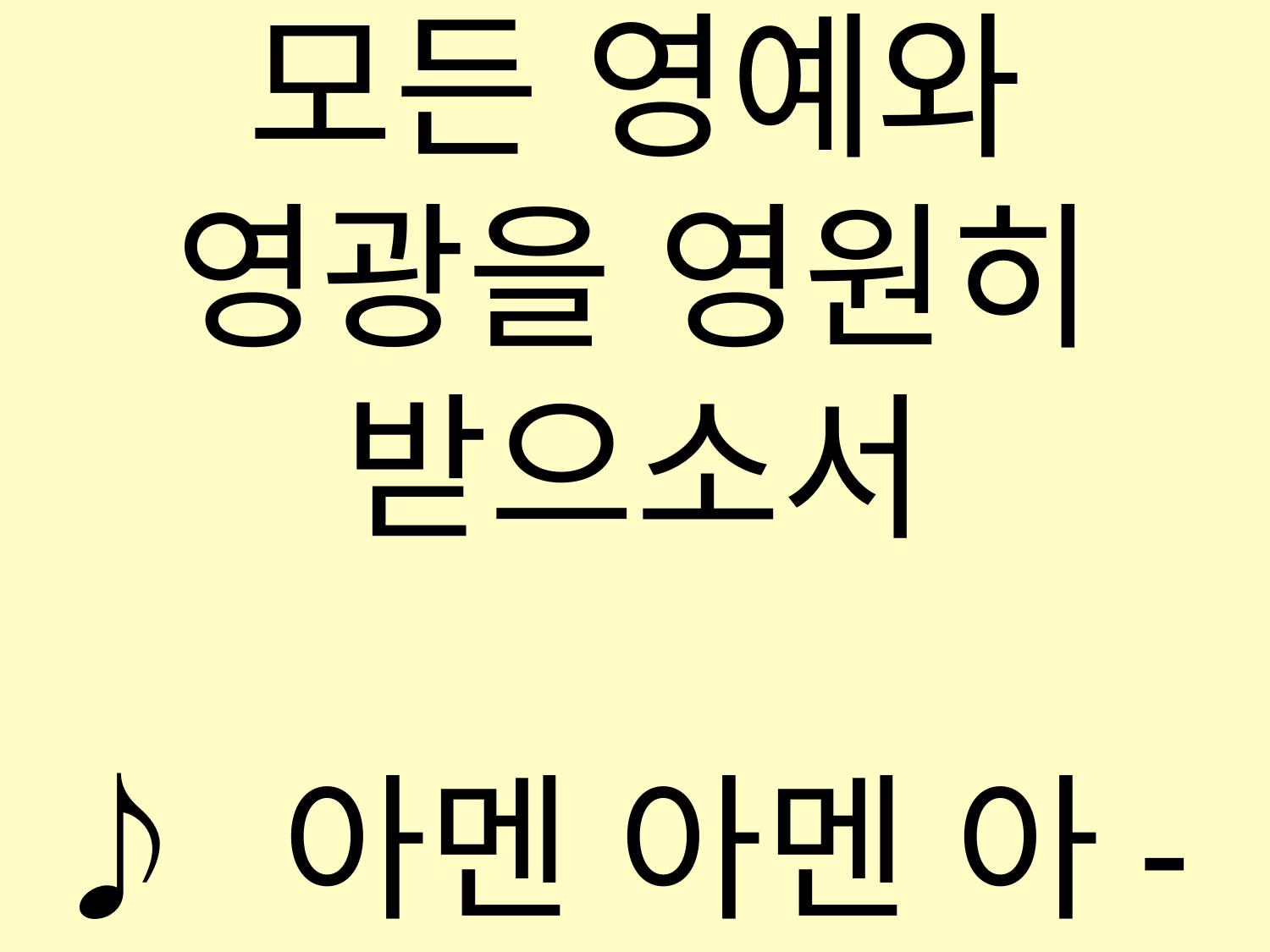

모든 영예와 영광을 영원히 받으소서

♪ 아멘 아멘 아-멘
아멘 아멘 아-멘